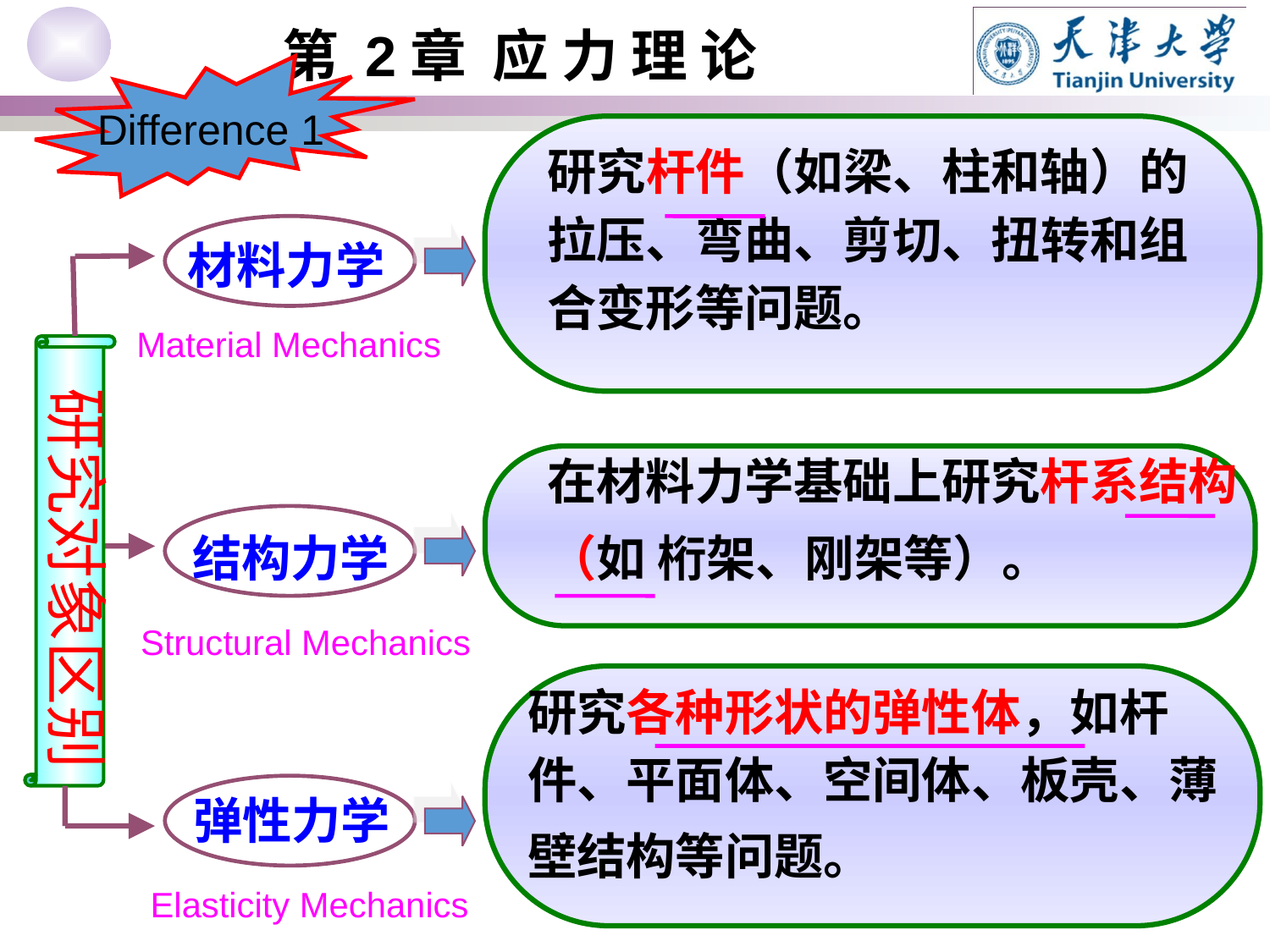

Difference 1

研究杆件（如梁、柱和轴）的拉压、弯曲、剪切、扭转和组合变形等问题。

材料力学

Material Mechanics

研究对象区别
在材料力学基础上研究杆系结构（如 桁架、刚架等）。

结构力学

Structural Mechanics

研究各种形状的弹性体，如杆件、平面体、空间体、板壳、薄壁结构等问题。

弹性力学

Elasticity Mechanics